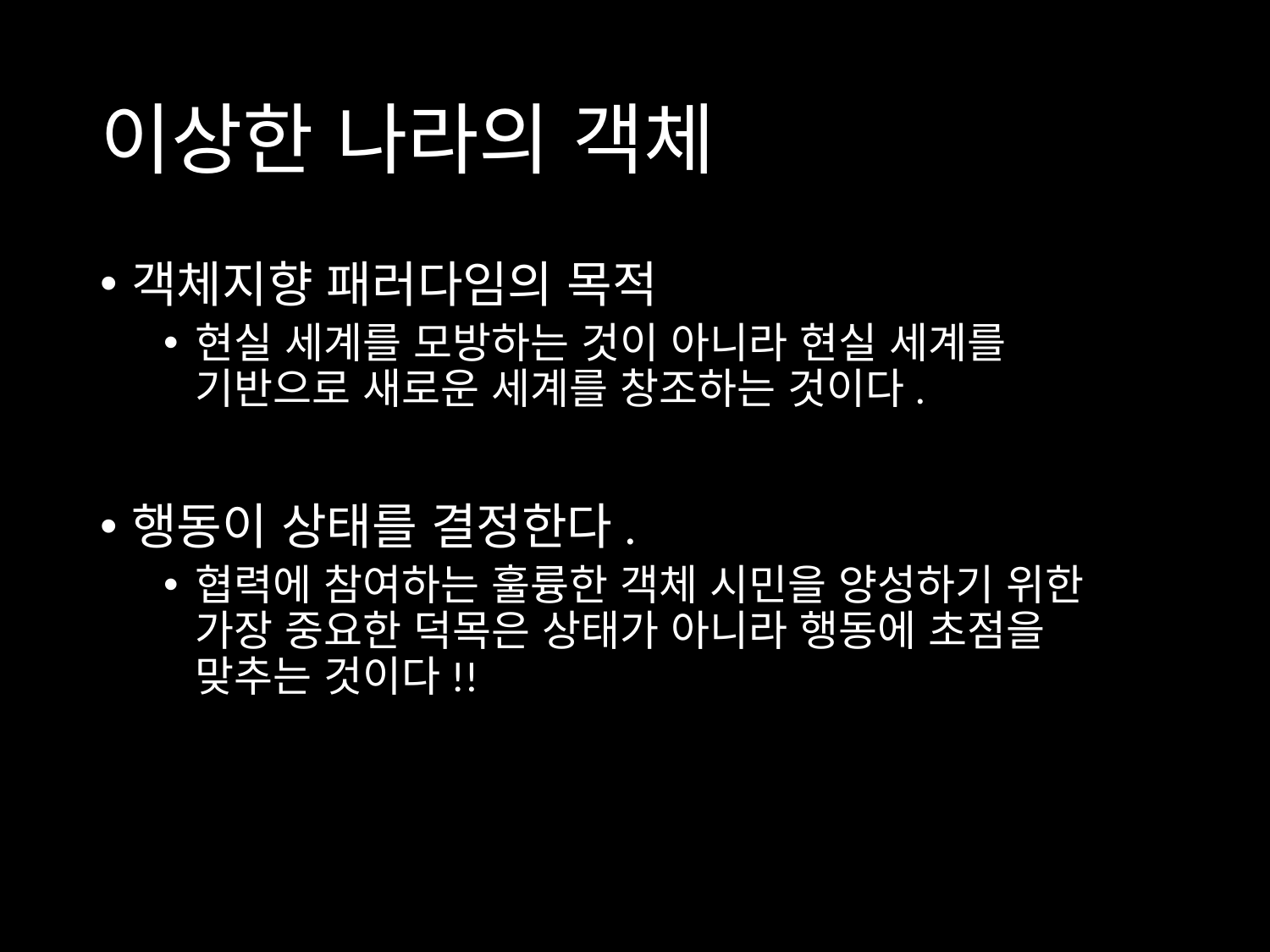

# 이상한 나라의 객체
객체지향 패러다임의 목적
현실 세계를 모방하는 것이 아니라 현실 세계를 기반으로 새로운 세계를 창조하는 것이다.

행동이 상태를 결정한다.
협력에 참여하는 훌륭한 객체 시민을 양성하기 위한 가장 중요한 덕목은 상태가 아니라 행동에 초점을 맞추는 것이다!!